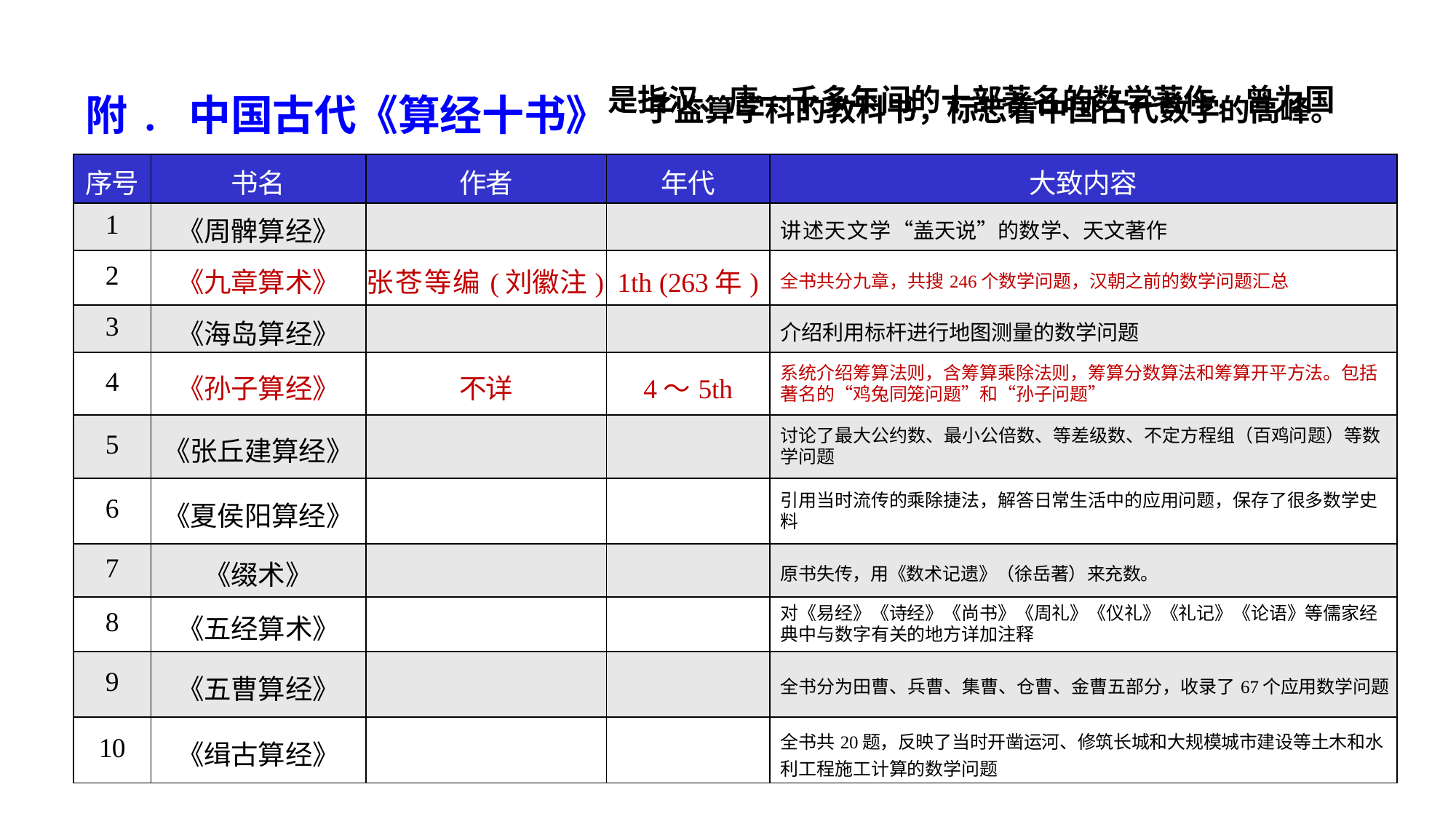

# 附. 中国古代《算经十书》是指汉、唐一千多年间的十部著名的数学著作，曾为国
子监算学科的教科书，标志着中国古代数学的高峰。
| 序号 | 书名 | 作者 | 年代 | 大致内容 |
| --- | --- | --- | --- | --- |
| 1 | 《周髀算经》 |  |  | 讲述天文学“盖天说”的数学、天文著作 |
| 2 | 《九章算术》 | 张苍等编(刘徽注) | 1th (263年) | 全书共分九章，共搜246个数学问题，汉朝之前的数学问题汇总 |
| 3 | 《海岛算经》 |  |  | 介绍利用标杆进行地图测量的数学问题 |
| 4 | 《孙子算经》 | 不详 | 4～5th | 系统介绍筹算法则，含筹算乘除法则，筹算分数算法和筹算开平方法。包括著名的“鸡兔同笼问题”和“孙子问题” |
| 5 | 《张丘建算经》 |  |  | 讨论了最大公约数、最小公倍数、等差级数、不定方程组（百鸡问题）等数学问题 |
| 6 | 《夏侯阳算经》 |  |  | 引用当时流传的乘除捷法，解答日常生活中的应用问题，保存了很多数学史料 |
| 7 | 《缀术》 |  |  | 原书失传，用《数术记遗》（徐岳著）来充数。 |
| 8 | 《五经算术》 |  |  | 对《易经》《诗经》《尚书》《周礼》《仪礼》《礼记》《论语》等儒家经典中与数字有关的地方详加注释 |
| 9 | 《五曹算经》 |  |  | 全书分为田曹、兵曹、集曹、仓曹、金曹五部分，收录了67个应用数学问题 |
| 10 | 《缉古算经》 |  |  | 全书共20题，反映了当时开凿运河、修筑长城和大规模城市建设等土木和水 利工程施工计算的数学问题 |